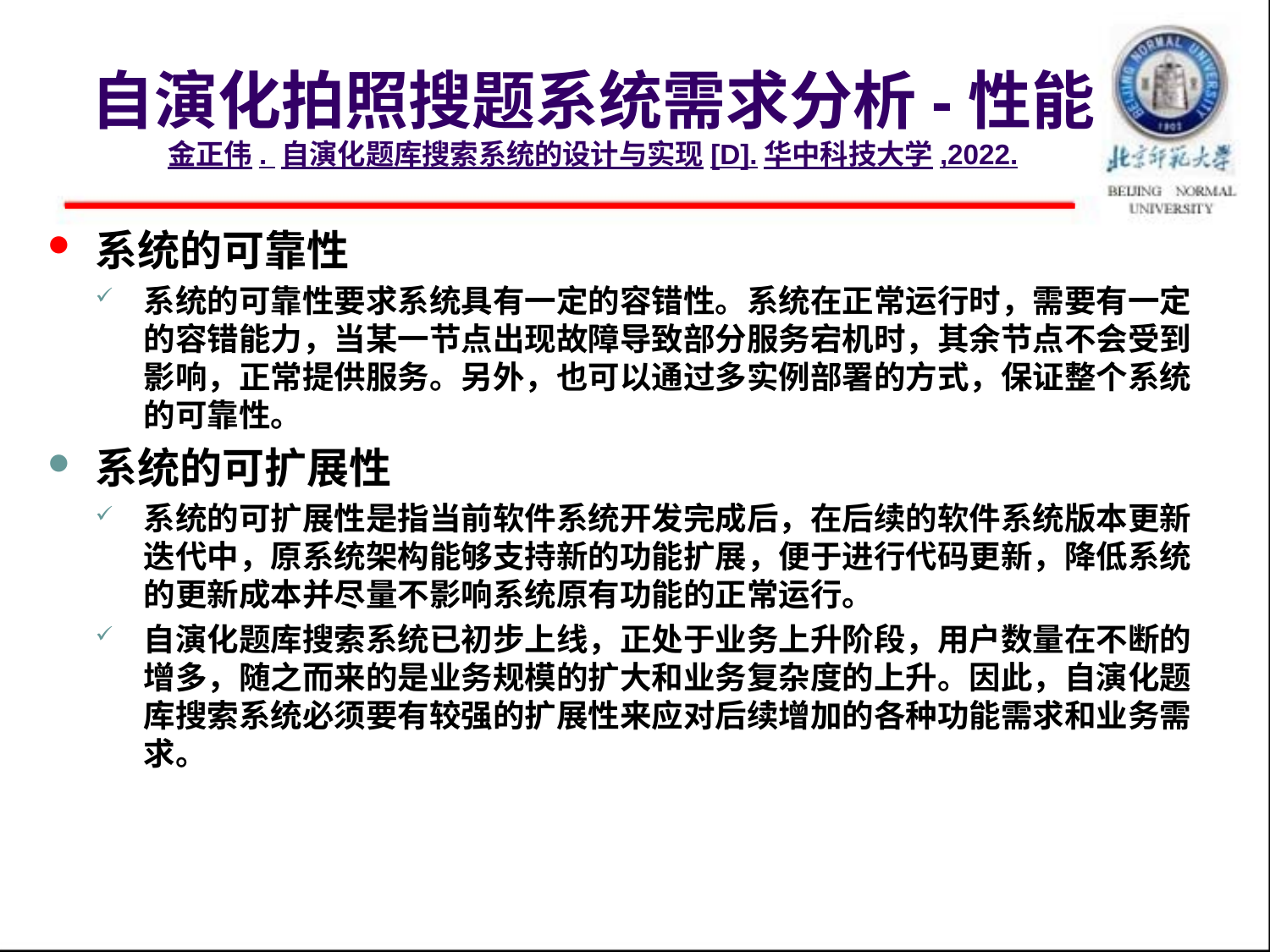

# 自演化拍照搜题系统需求分析-性能 金正伟. 自演化题库搜索系统的设计与实现[D].华中科技大学,2022.
系统的可靠性
系统的可靠性要求系统具有一定的容错性。系统在正常运行时，需要有一定的容错能力，当某一节点出现故障导致部分服务宕机时，其余节点不会受到影响，正常提供服务。另外，也可以通过多实例部署的方式，保证整个系统的可靠性。
系统的可扩展性
系统的可扩展性是指当前软件系统开发完成后，在后续的软件系统版本更新迭代中，原系统架构能够支持新的功能扩展，便于进行代码更新，降低系统的更新成本并尽量不影响系统原有功能的正常运行。
自演化题库搜索系统已初步上线，正处于业务上升阶段，用户数量在不断的增多，随之而来的是业务规模的扩大和业务复杂度的上升。因此，自演化题库搜索系统必须要有较强的扩展性来应对后续增加的各种功能需求和业务需求。